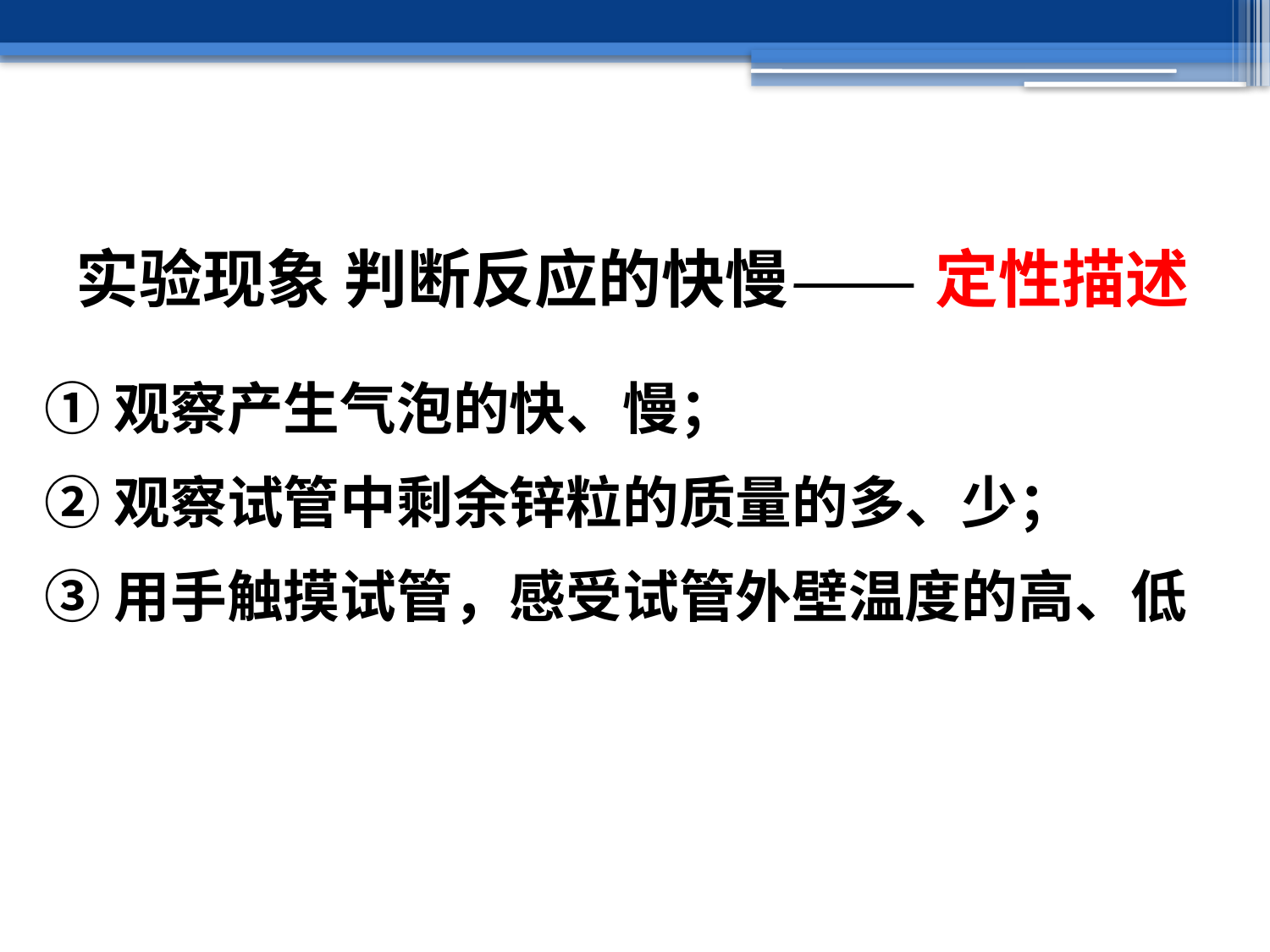

实验现象 判断反应的快慢
定性描述

①观察产生气泡的快、慢；
②观察试管中剩余锌粒的质量的多、少；
③用手触摸试管，感受试管外壁温度的高、低